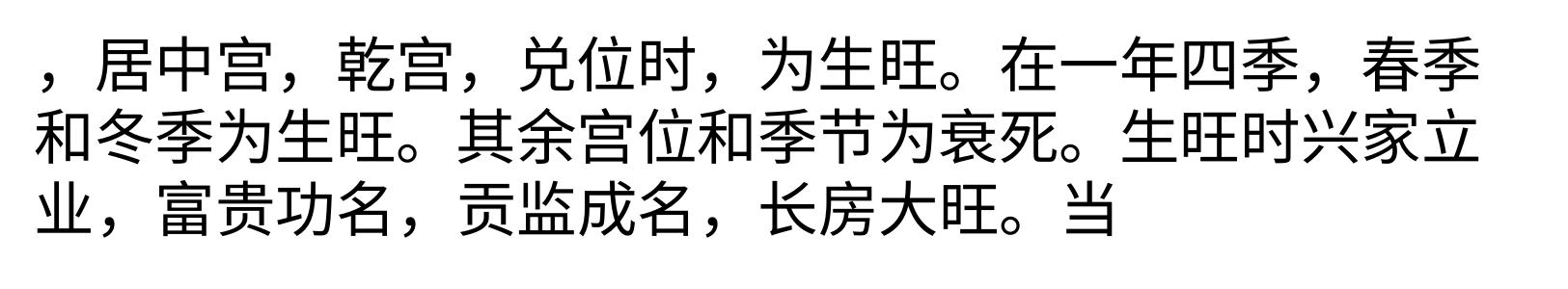

，居中宫，乾宫，兑位时，为生旺。在一年四季，春季和冬季为生旺。其余宫位和季节为衰死。生旺时兴家立业，富贵功名，贡监成名，长房大旺。当